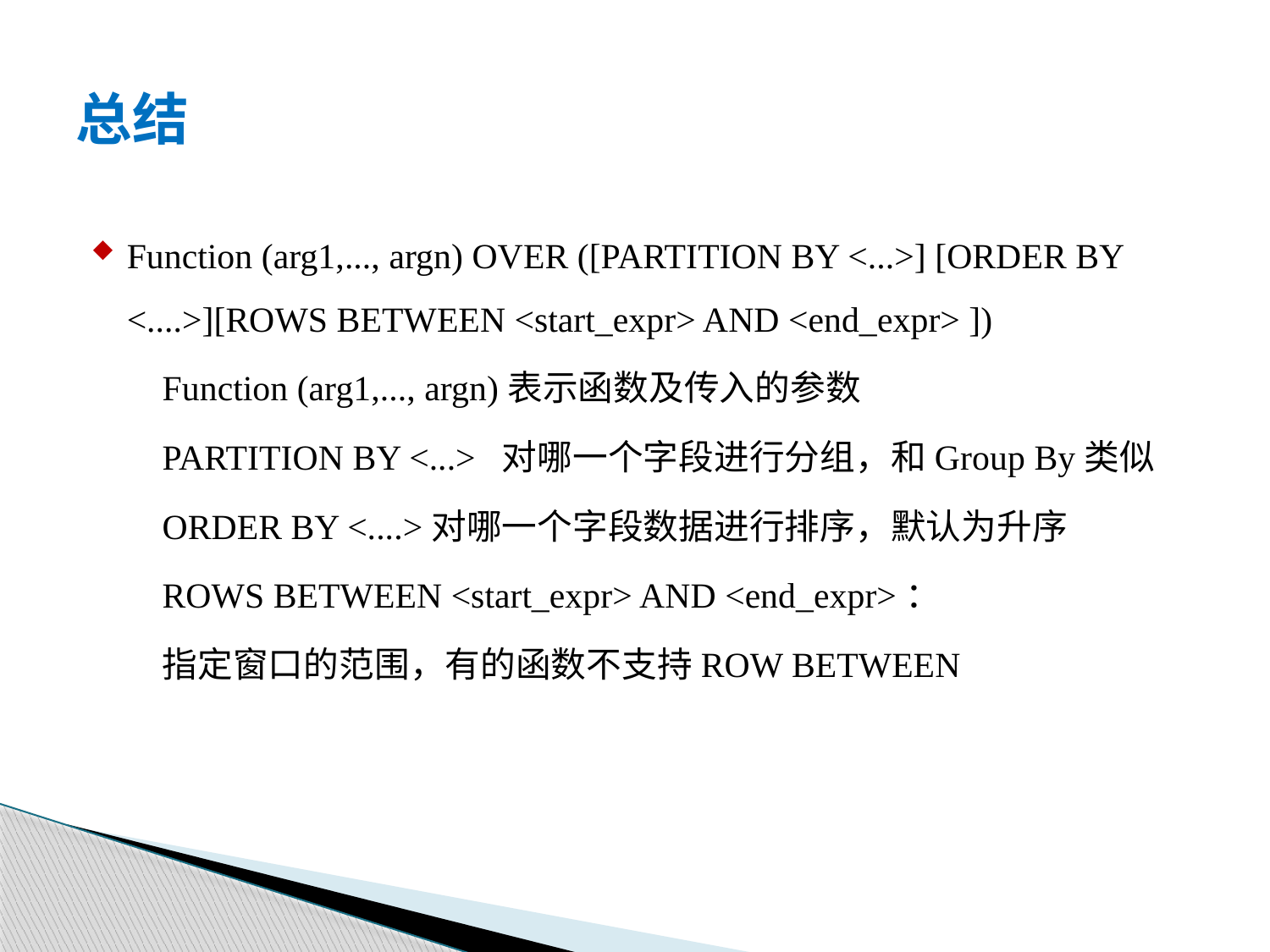

# 总结
Function (arg1,..., argn) OVER ([PARTITION BY <...>] [ORDER BY <....>][ROWS BETWEEN <start_expr> AND <end_expr> ])
Function (arg1,..., argn)表示函数及传入的参数
PARTITION BY <...>  对哪一个字段进行分组，和Group By类似
ORDER BY <....>对哪一个字段数据进行排序，默认为升序
ROWS BETWEEN <start_expr> AND <end_expr>：
指定窗口的范围，有的函数不支持ROW BETWEEN